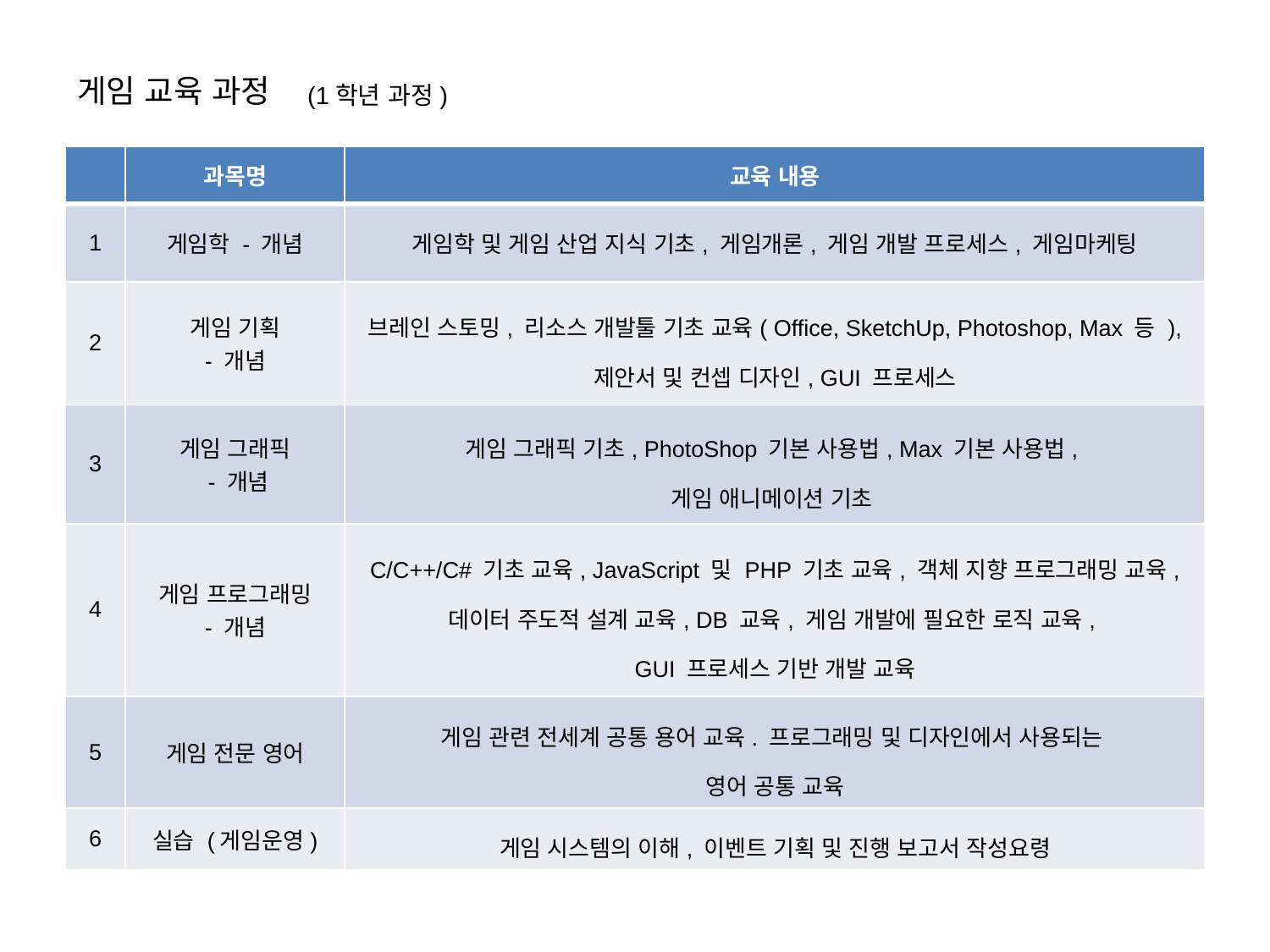

게임 교육 과정
(1학년 과정)
|  | 과목명 | 교육 내용 |
| --- | --- | --- |
| 1 | 게임학 - 개념 | 게임학 및 게임 산업 지식 기초, 게임개론, 게임 개발 프로세스, 게임마케팅 |
| 2 | 게임 기획 - 개념 | 브레인 스토밍, 리소스 개발툴 기초 교육( Office, SketchUp, Photoshop, Max 등 ), 제안서 및 컨셉 디자인, GUI 프로세스 |
| 3 | 게임 그래픽 - 개념 | 게임 그래픽 기초, PhotoShop 기본 사용법, Max 기본 사용법, 게임 애니메이션 기초 |
| 4 | 게임 프로그래밍 - 개념 | C/C++/C# 기초 교육, JavaScript 및 PHP 기초 교육, 객체 지향 프로그래밍 교육, 데이터 주도적 설계 교육, DB 교육, 게임 개발에 필요한 로직 교육, GUI 프로세스 기반 개발 교육 |
| 5 | 게임 전문 영어 | 게임 관련 전세계 공통 용어 교육. 프로그래밍 및 디자인에서 사용되는 영어 공통 교육 |
| 6 | 실습 (게임운영) | 게임 시스템의 이해, 이벤트 기획 및 진행 보고서 작성요령 |